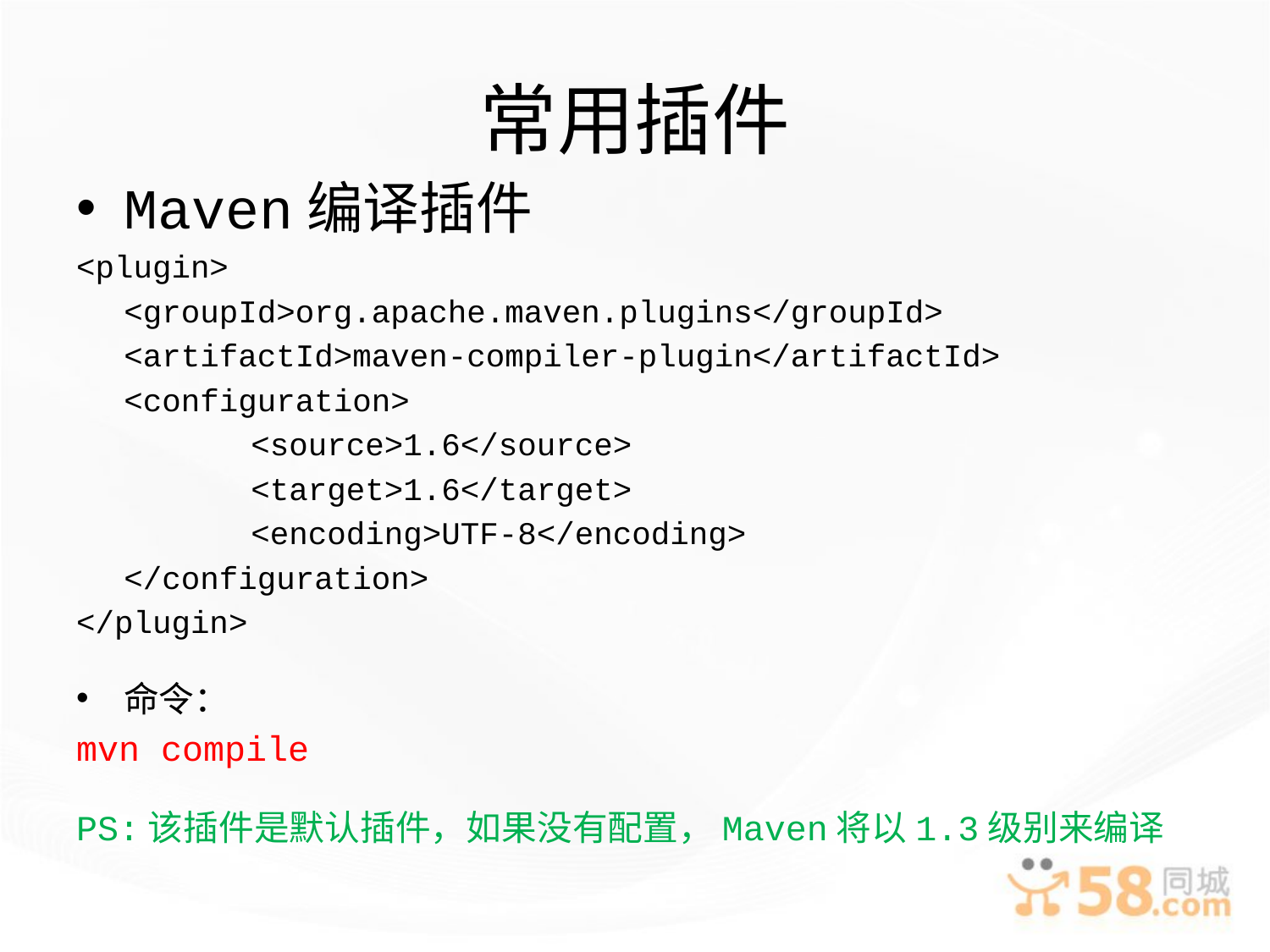

# 常用插件
Maven编译插件
<plugin>
	<groupId>org.apache.maven.plugins</groupId>
	<artifactId>maven-compiler-plugin</artifactId>
	<configuration>
		<source>1.6</source>
		<target>1.6</target>
		<encoding>UTF-8</encoding>
	</configuration>
</plugin>

命令：
mvn compile

PS:该插件是默认插件，如果没有配置，Maven将以1.3级别来编译